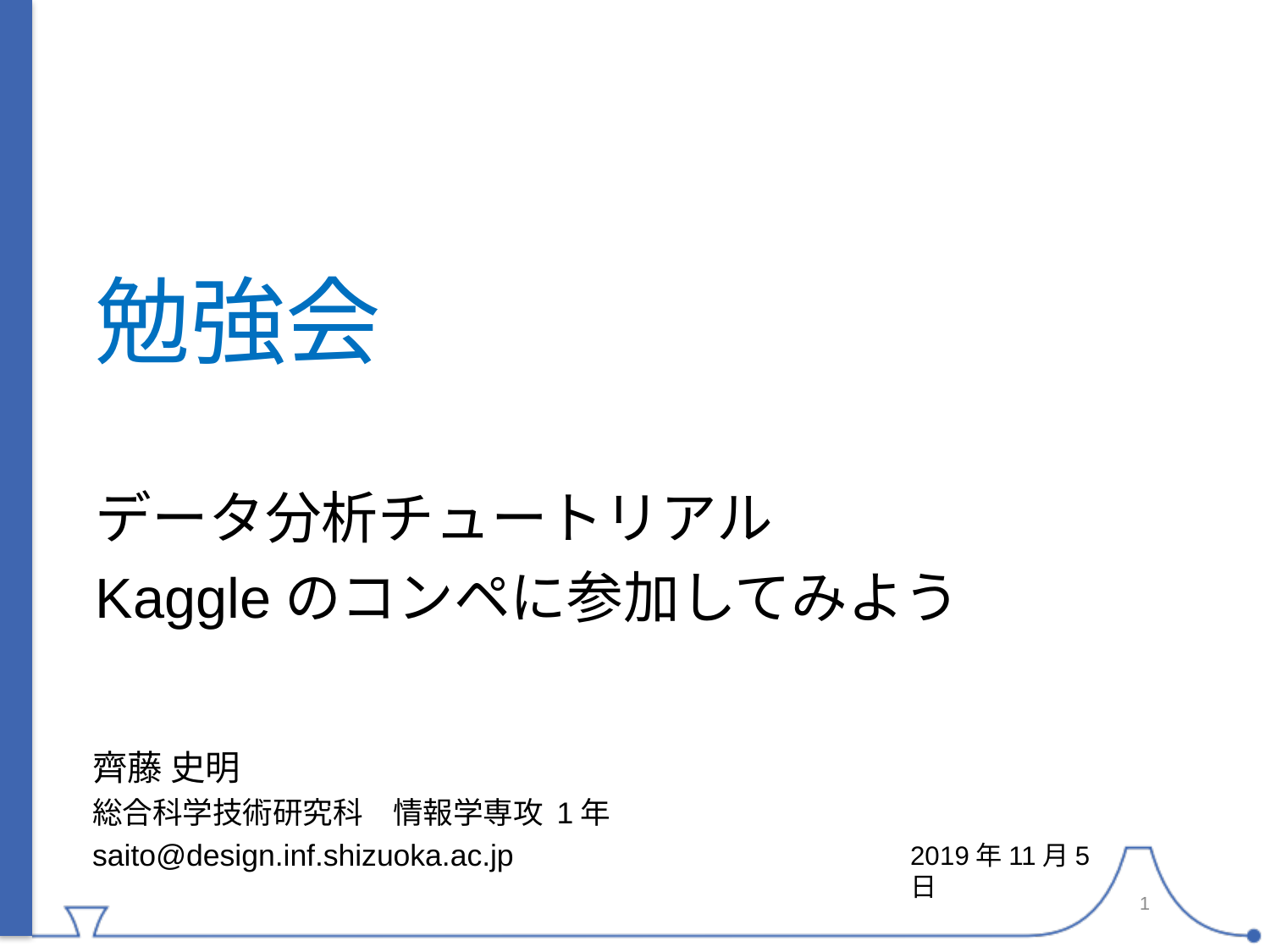

# 勉強会
データ分析チュートリアル
Kaggleのコンペに参加してみよう
齊藤 史明
総合科学技術研究科　情報学専攻 1年
saito@design.inf.shizuoka.ac.jp
2019年11月5日
1